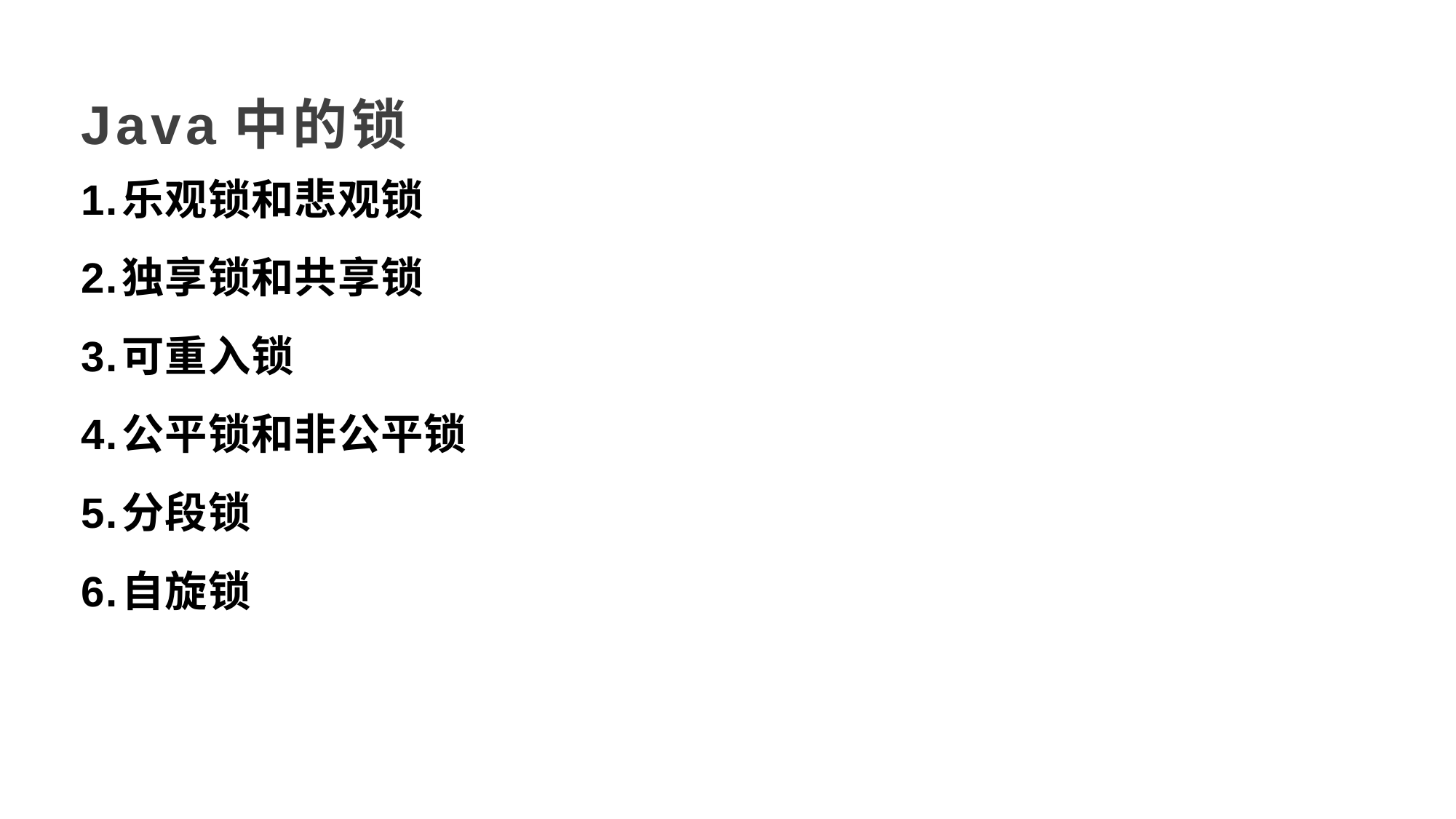

Java中的锁
乐观锁和悲观锁
独享锁和共享锁
可重入锁
公平锁和非公平锁
分段锁
自旋锁